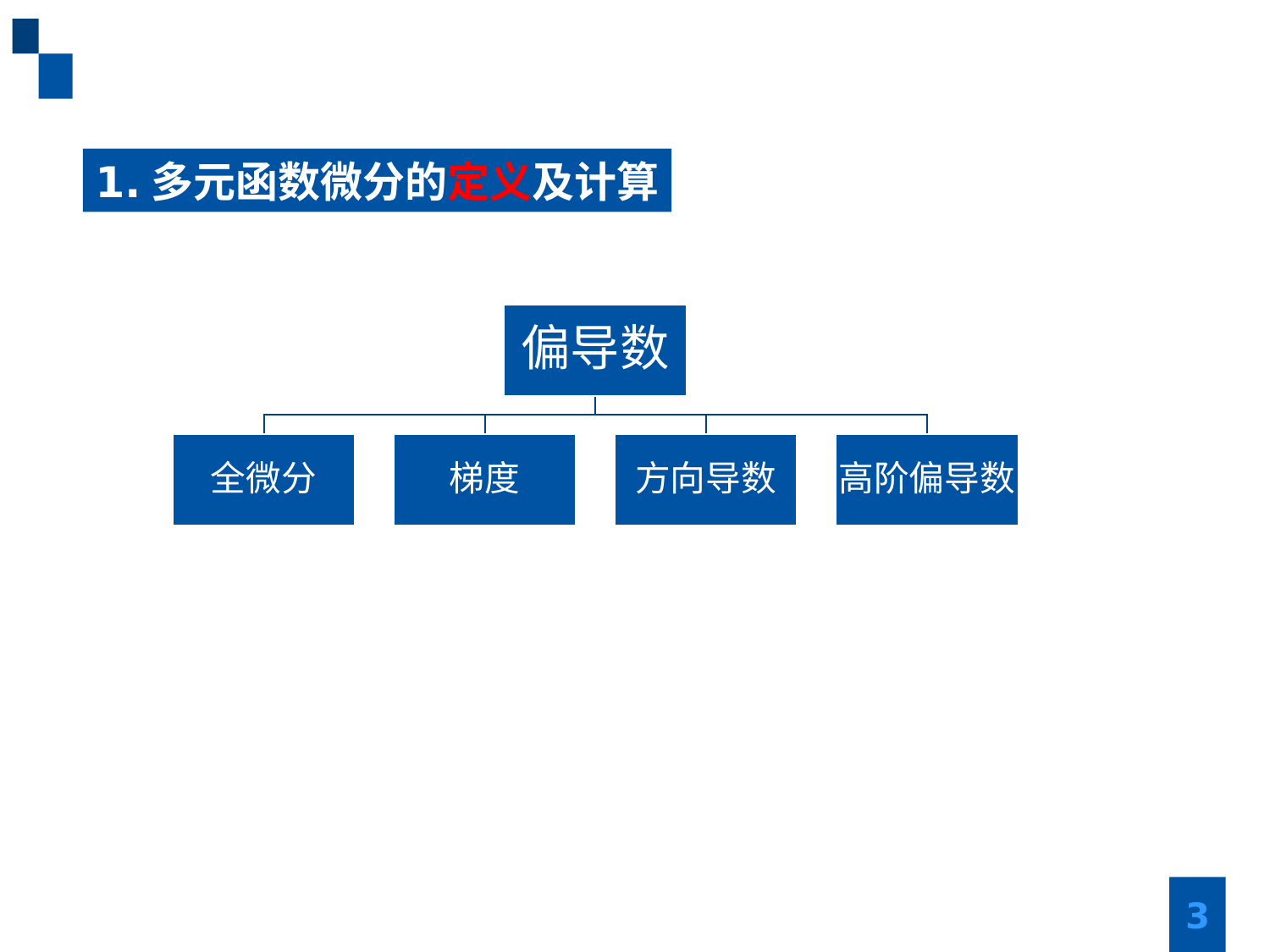

偏导数
全微分
梯度
方向导数
高阶偏导数
1.多元函数微分的定义及计算
3